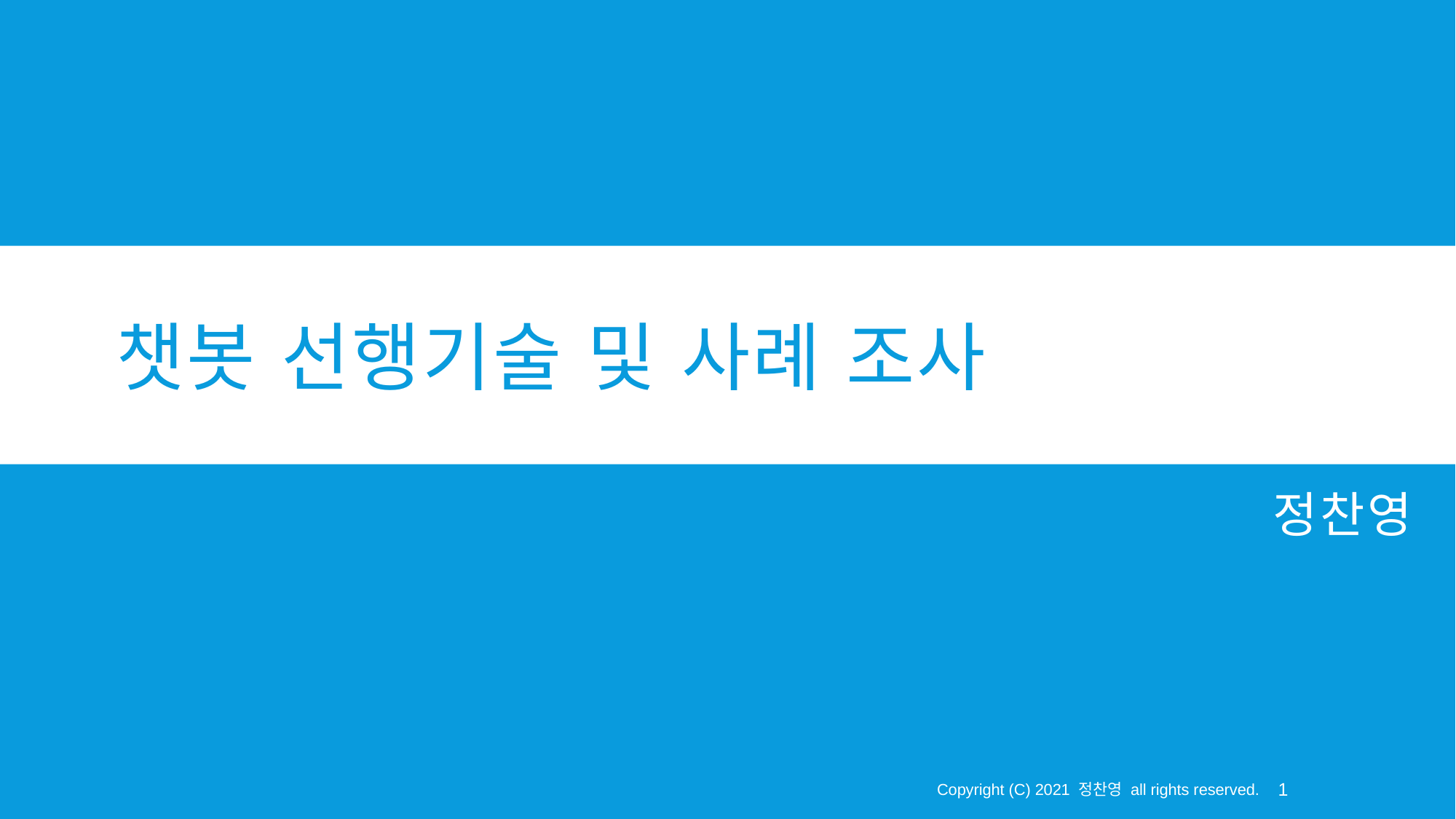

# 챗봇 선행기술 및 사례 조사
정 찬영
정찬영
Copyright (C) 2021 정찬영 all rights reserved.
1